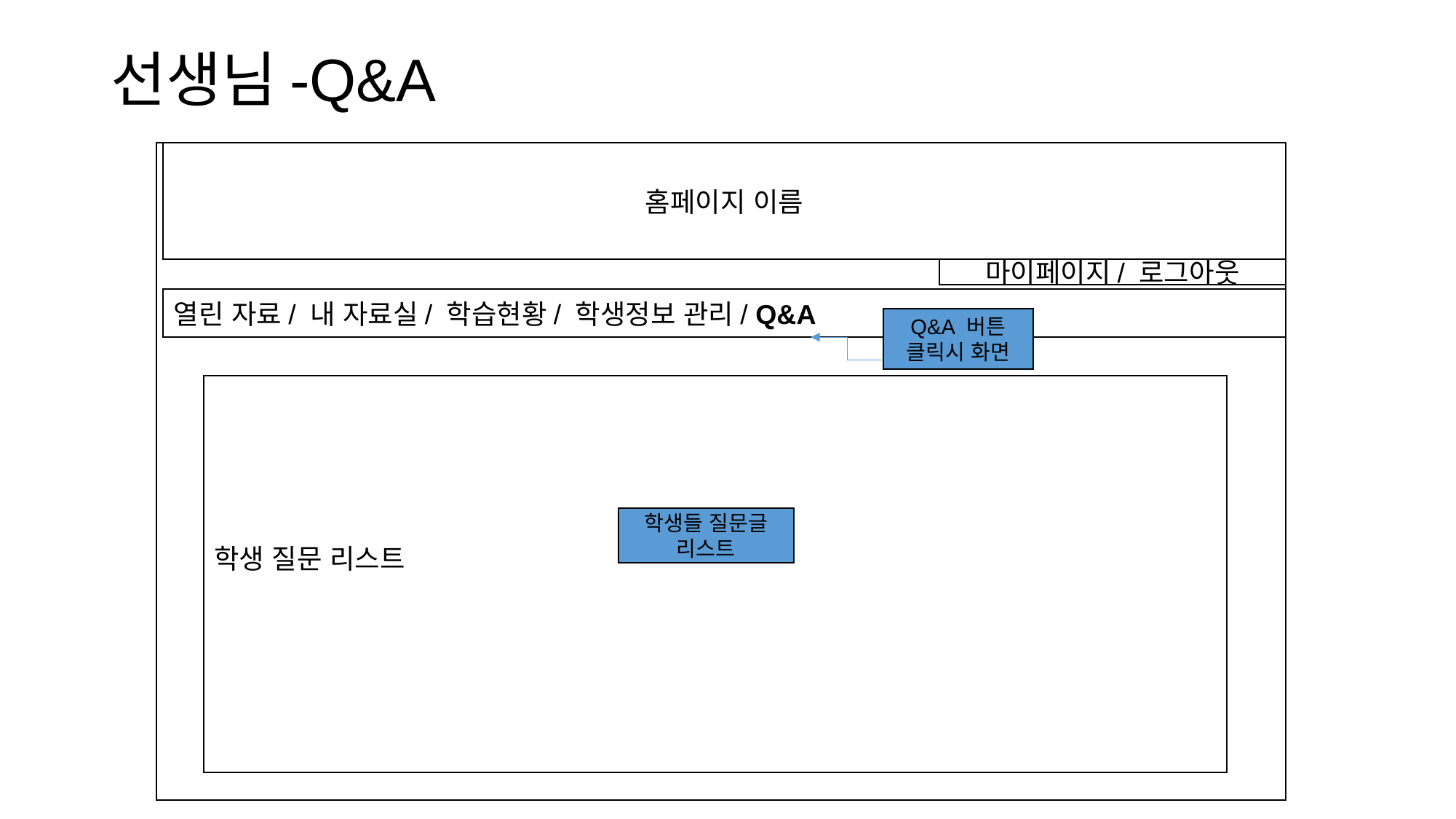

# 선생님-Q&A

홈페이지 이름
마이페이지/ 로그아웃
열린 자료/ 내 자료실/ 학습현황/ 학생정보 관리/ Q&A
Q&A 버튼
클릭시 화면
학생 질문 리스트

학생들 질문글
리스트